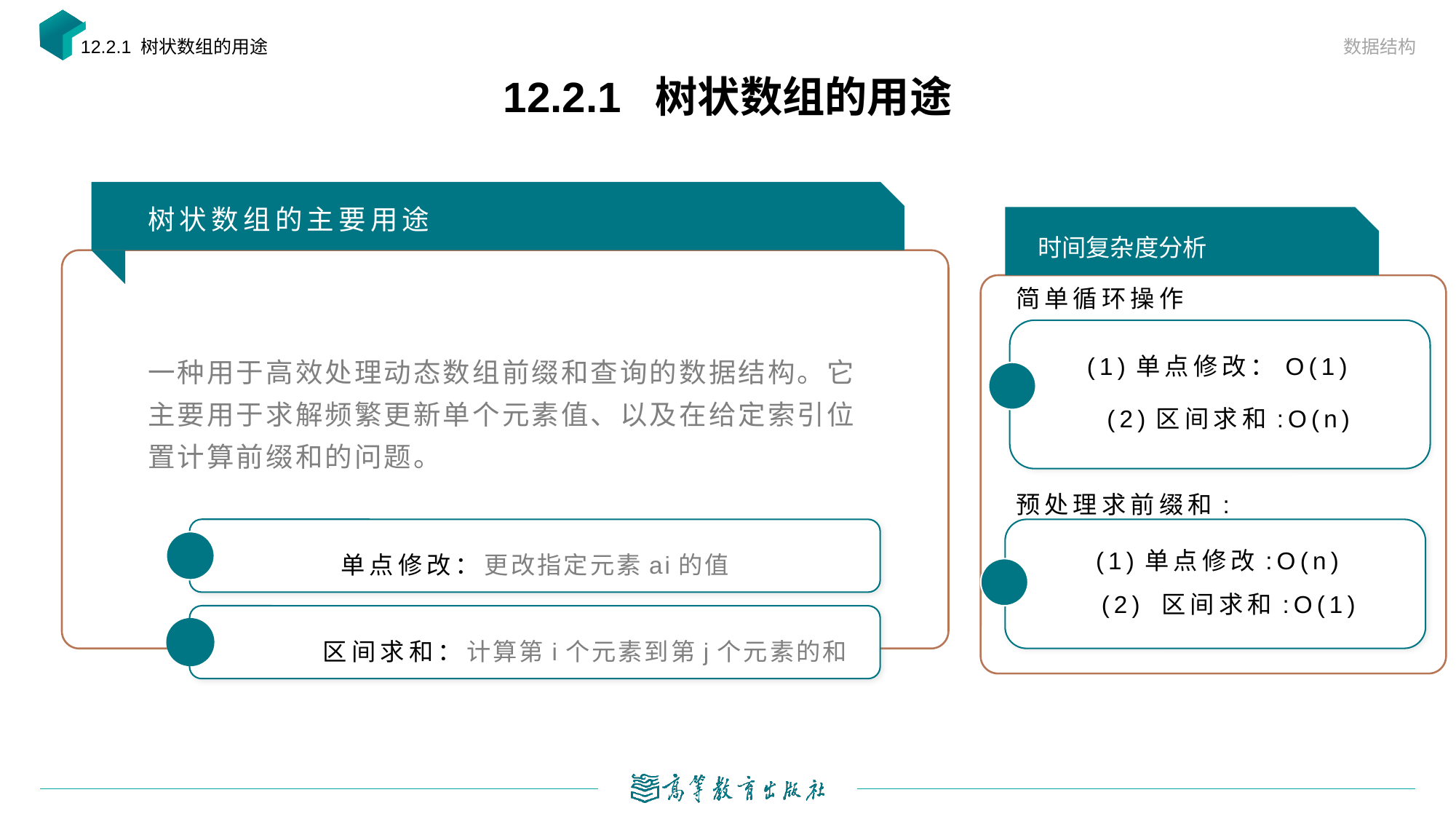

数据结构
12.2.1 树状数组的用途
# 12.2.1  树状数组的用途

树状数组的主要用途
   时间复杂度分析

简单循环操作

一种用于高效处理动态数组前缀和查询的数据结构。它主要用于求解频繁更新单个元素值、以及在给定索引位置计算前缀和的问题。

(1)单点修改：O(1)
(2)区间求和:O(n)

预处理求前缀和:

单点修改：更改指定元素ai的值

(1)单点修改:O(n)
(2) 区间求和:O(1)

区间求和：计算第i个元素到第j个元素的和